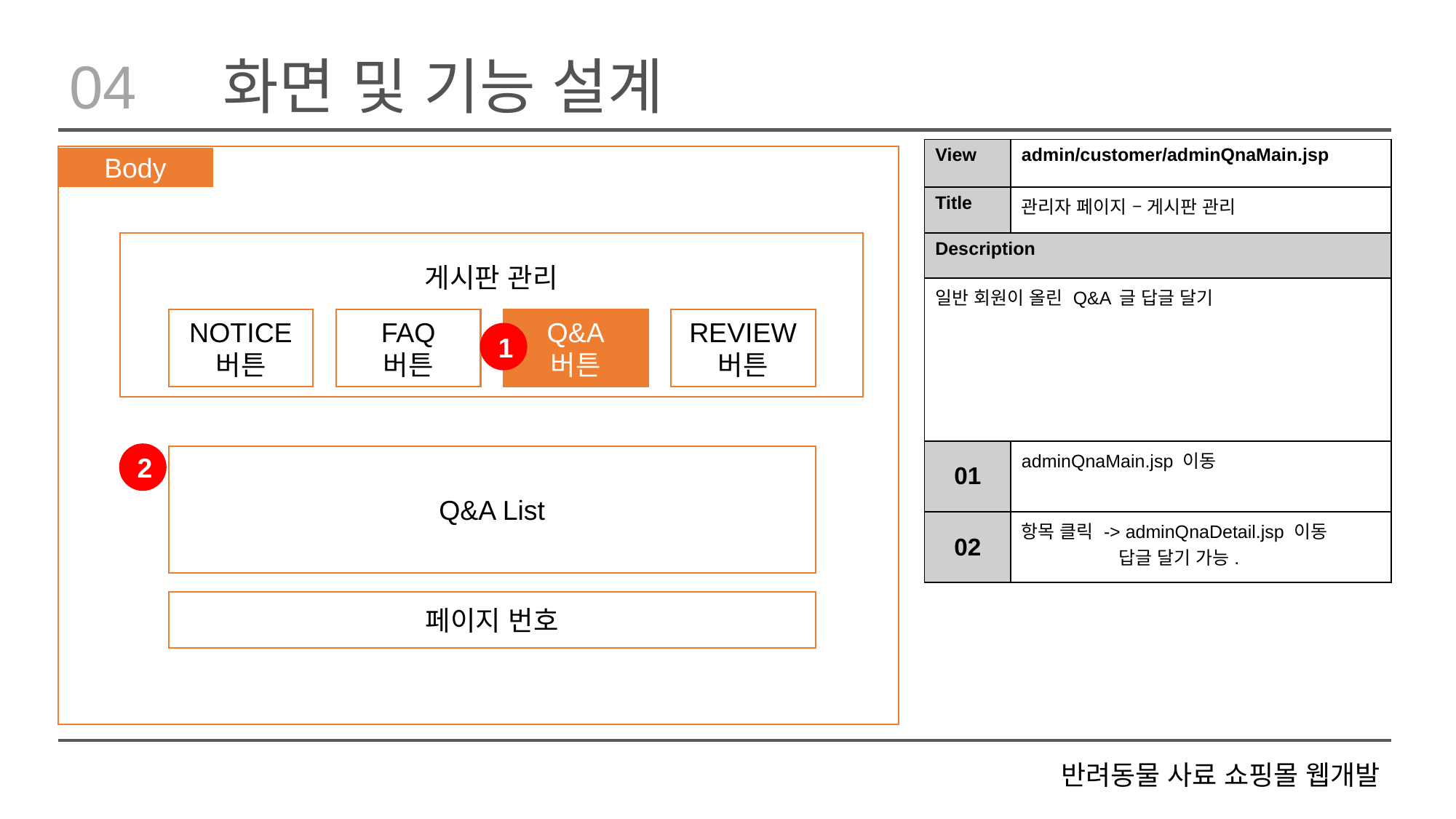

04
화면 및 기능 설계
| View | admin/customer/adminQnaMain.jsp |
| --- | --- |
| Title | 관리자 페이지 – 게시판 관리 |
| Description |  |
| 일반 회원이 올린 Q&A 글 답글 달기 |  |
| 01 | adminQnaMain.jsp 이동 |
| 02 | 항목 클릭 -> adminQnaDetail.jsp 이동 답글 달기 가능. |

Body

게시판 관리
NOTICE 버튼
FAQ
버튼
Q&A
버튼
REVIEW 버튼
Q&A
버튼
1
2
Q&A List
페이지 번호
반려동물 사료 쇼핑몰 웹개발